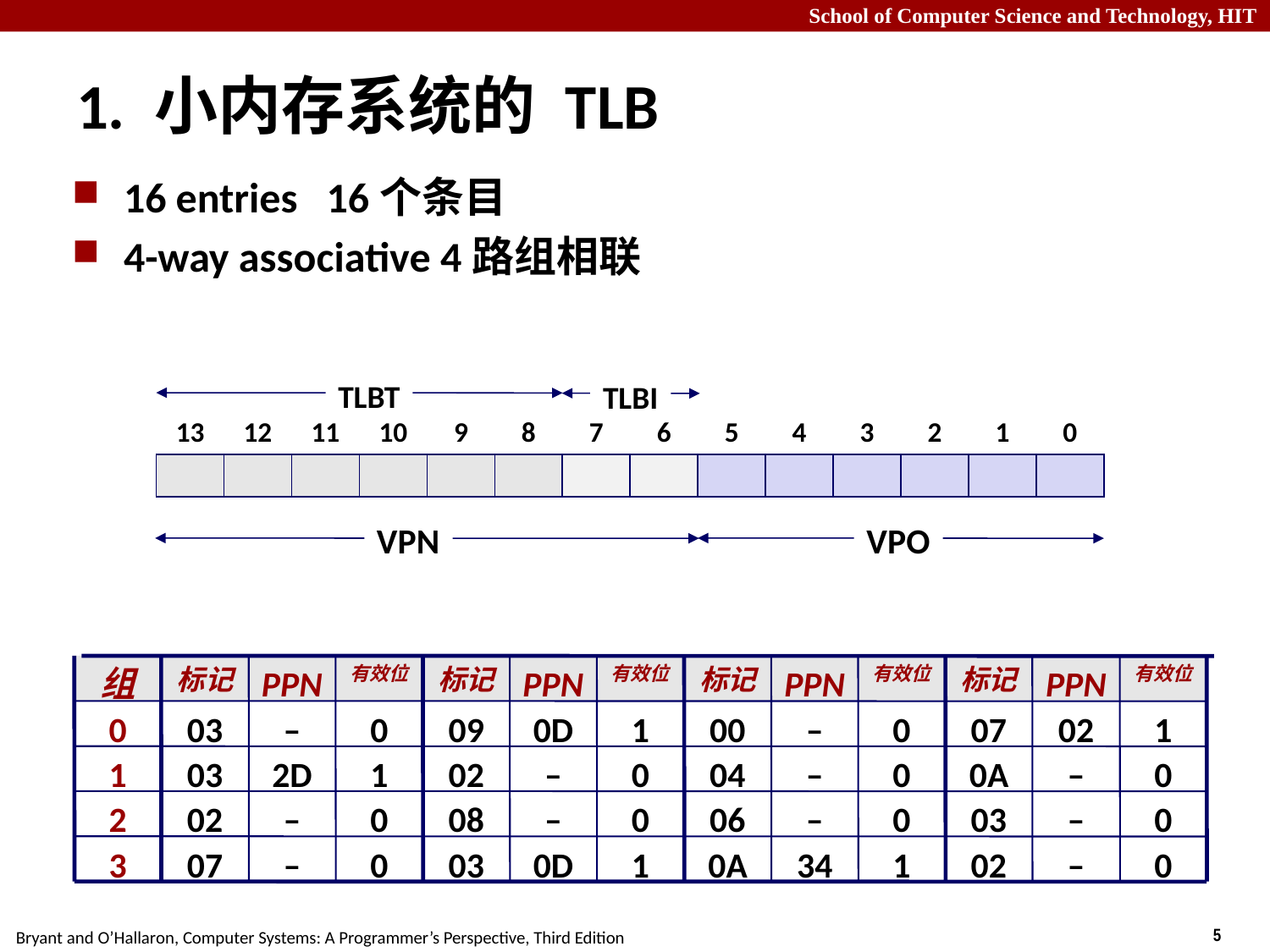

# 1. 小内存系统的 TLB
16 entries   16个条目
4-way associative 4路组相联

TLBT

TLBI

13
12
11
10
9
8
7
6
5
4
3
2
1
0

VPO

VPN

组

标记

PPN

有效位

标记

PPN

有效位

标记

PPN

有效位

标记

PPN

有效位

0

03
–
0
09
0D
1
00
–
0
07
02
1
1

03
2D
1
02
–
0
04
–
0
0A
–
0
2

02
–
0
08
–
0
06
–
0
03
–
0
3

07
–
0
03
0D
1
0A
34
1
02
–
0